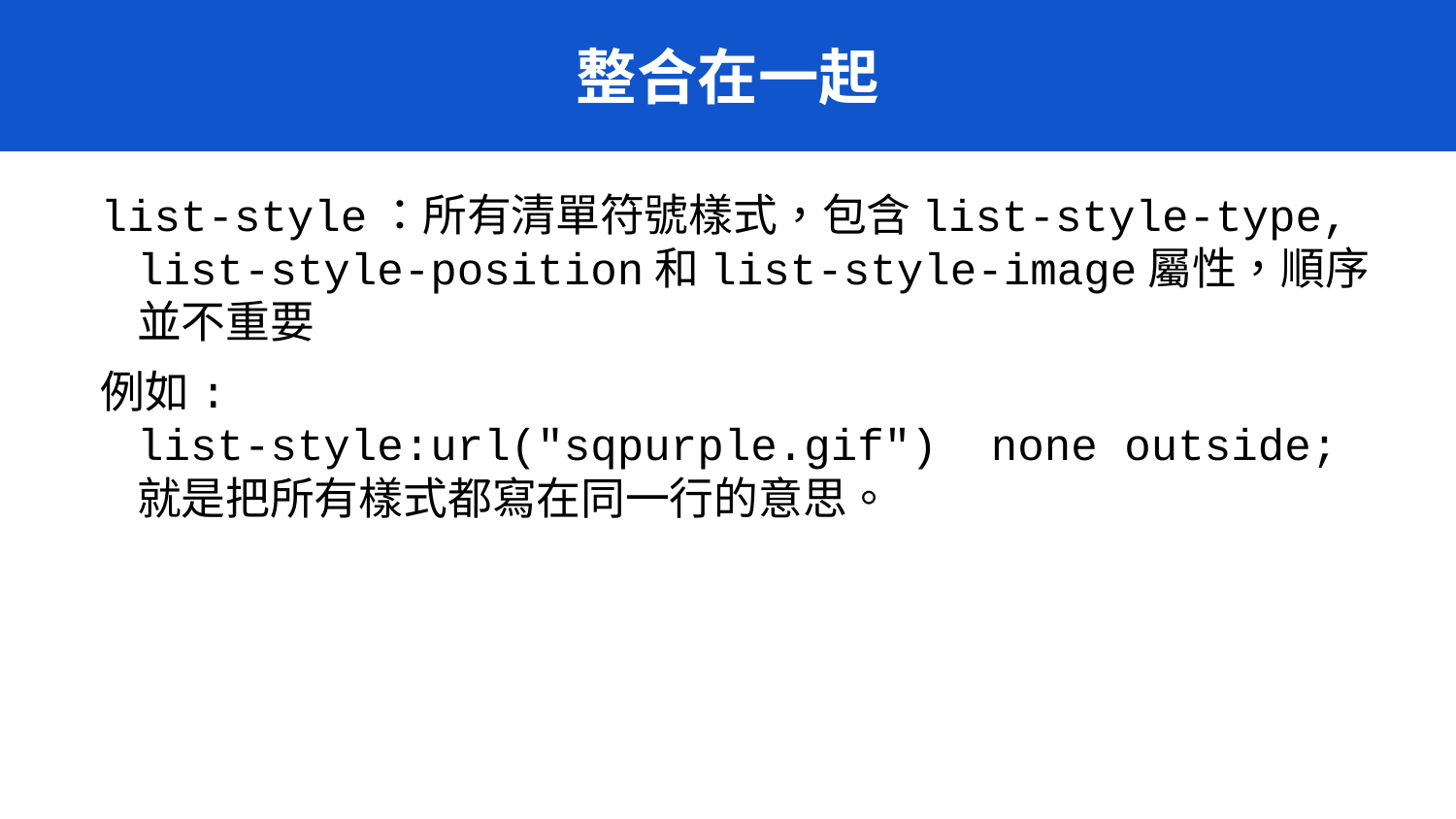

# 整合在一起
list-style：所有清單符號樣式，包含list-style-type, list-style-position和list-style-image屬性，順序並不重要
例如:
list-style:url("sqpurple.gif")  none outside;
就是把所有樣式都寫在同一行的意思。